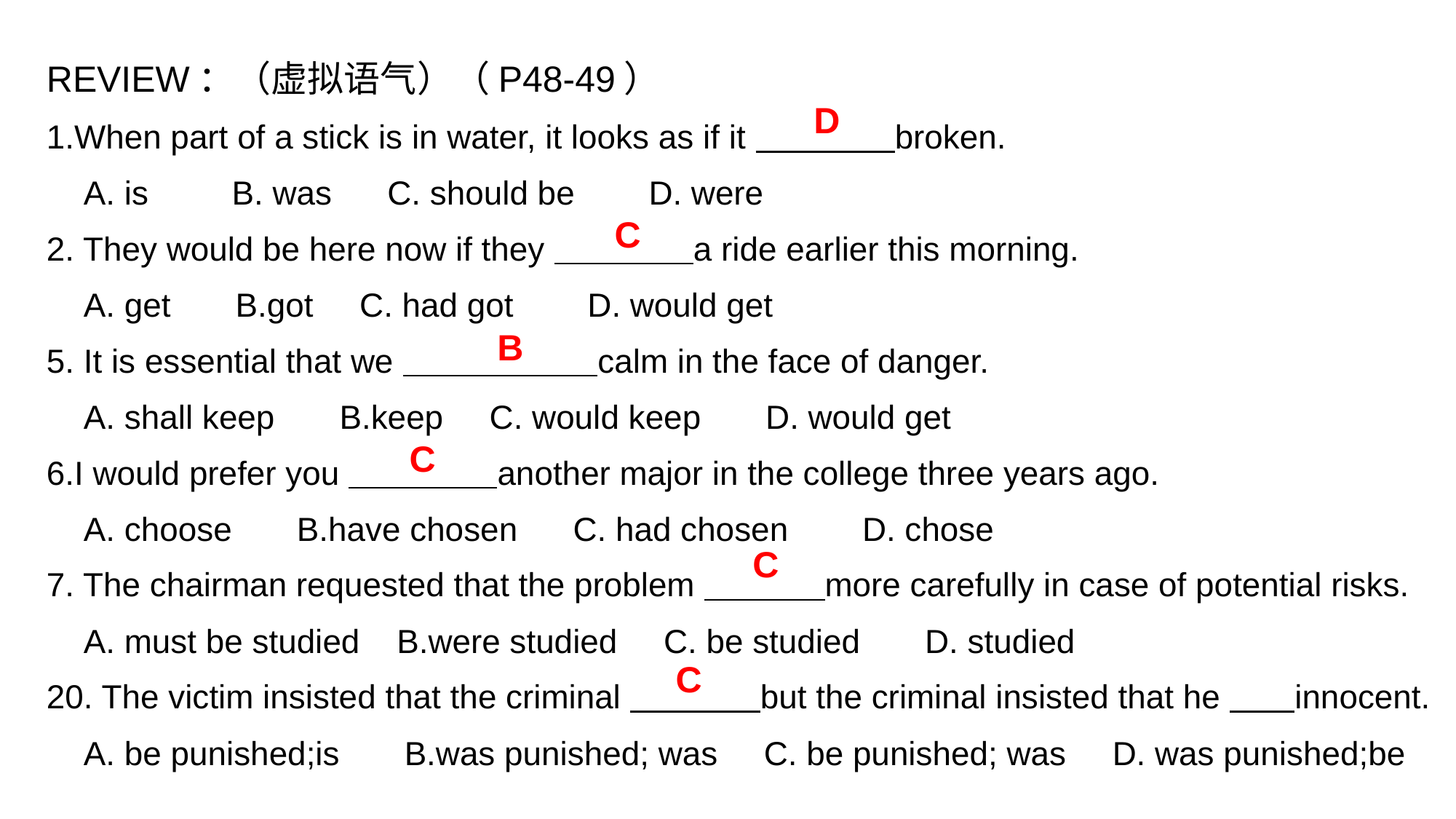

REVIEW：（虚拟语气）（P48-49）
1.When part of a stick is in water, it looks as if it                broken.
    A. is         B. was      C. should be        D. were
2. They would be here now if they                a ride earlier this morning.
    A. get       B.got     C. had got        D. would get
5. It is essential that we                      calm in the face of danger.
    A. shall keep       B.keep     C. would keep       D. would get
6.I would prefer you                 another major in the college three years ago.
    A. choose       B.have chosen      C. had chosen        D. chose
7. The chairman requested that the problem              more carefully in case of potential risks.
    A. must be studied    B.were studied     C. be studied       D. studied
20. The victim insisted that the criminal               but the criminal insisted that he        innocent.
    A. be punished;is       B.was punished; was     C. be punished; was     D. was punished;be

D
C
B
C
C
C